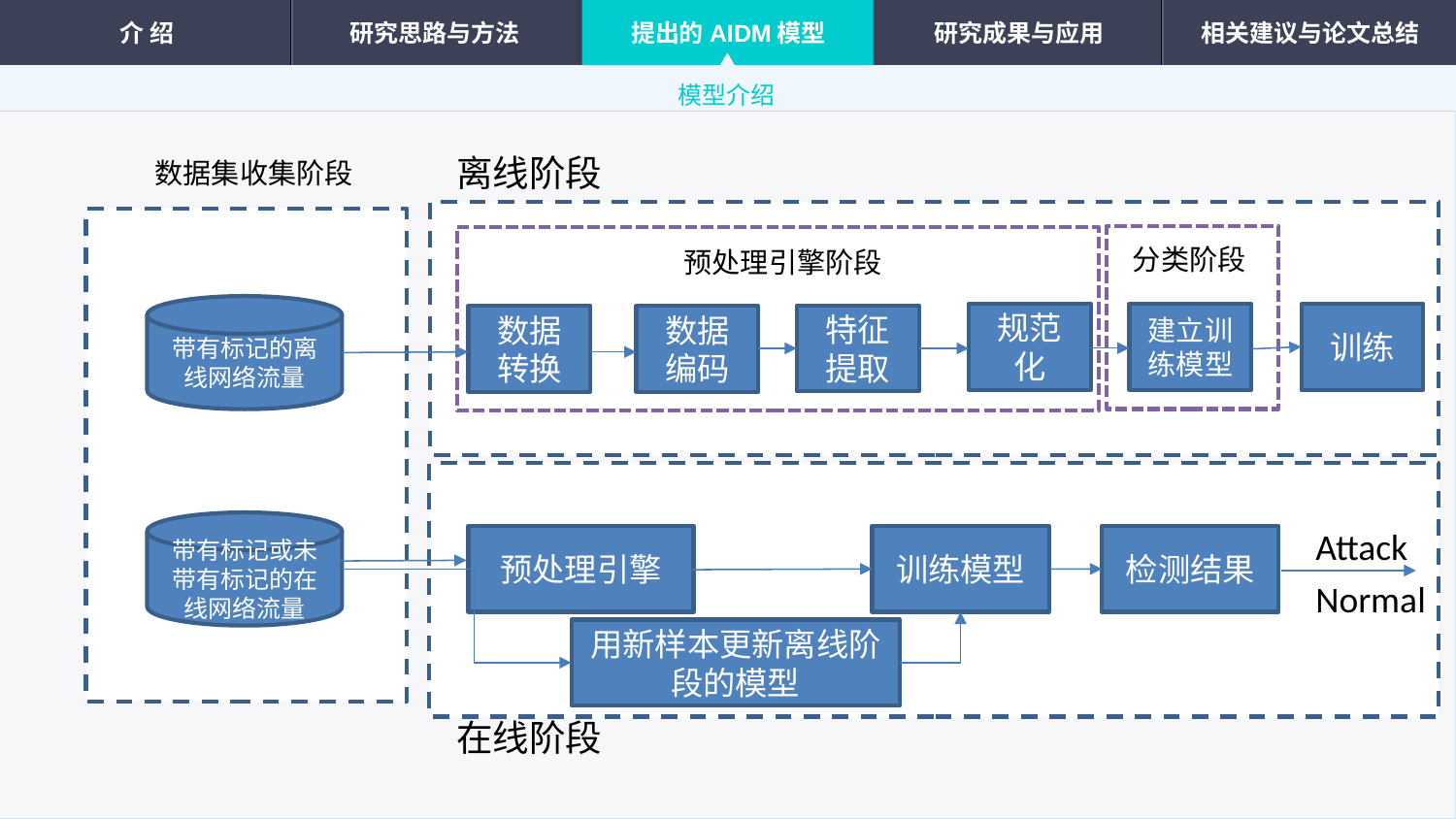

介 绍
研究思路与方法
提出的AIDM模型
研究成果与应用
相关建议与论文总结
模型介绍
离线阶段
数据集收集阶段

预处理引擎阶段

分类阶段
预处理引擎阶段
带有标记的离线网络流量
规范化
建立训练模型
训练
特征提取
数据转换
数据编码

带有标记或未带有标记的在线网络流量
Attack
预处理引擎
训练模型
检测结果
Normal
用新样本更新离线阶段的模型
在线阶段